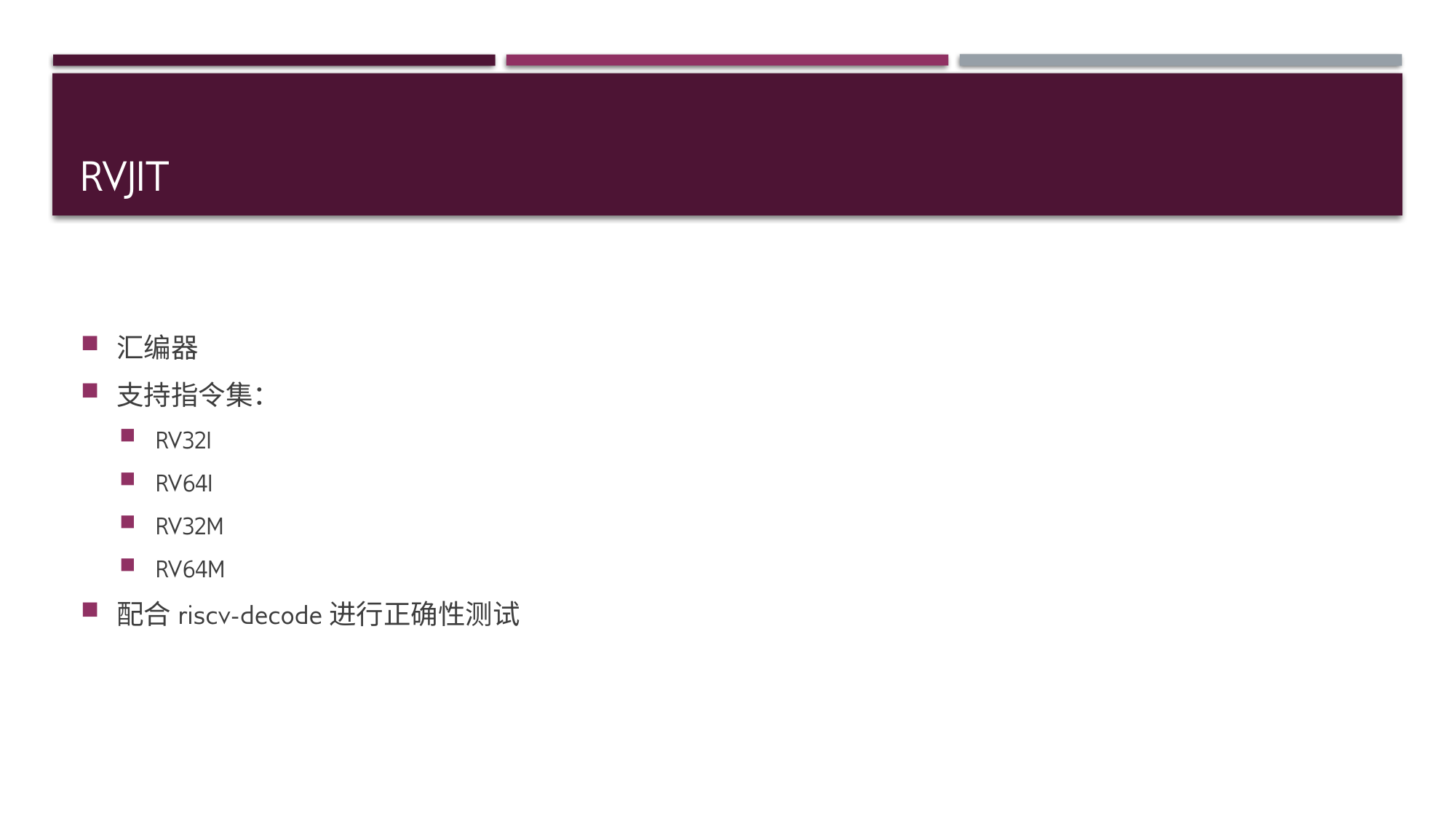

# Rvjit
汇编器
支持指令集：
RV32I
RV64I
RV32M
RV64M
配合riscv-decode进行正确性测试